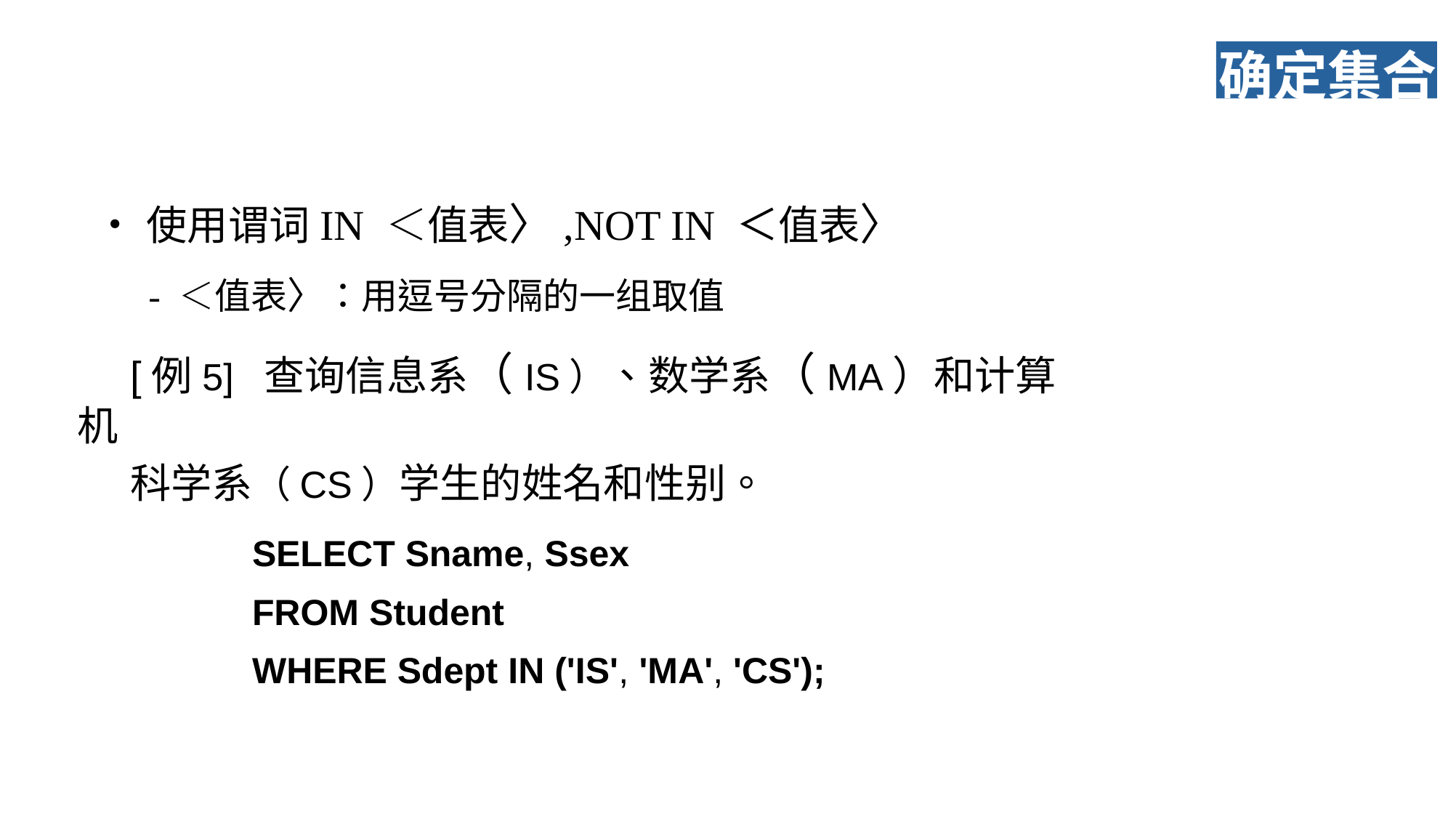

确定集合
•使用谓词IN ＜值表〉,NOT IN ＜值表〉
- ＜值表〉：用逗号分隔的一组取值
[例5]  查询信息系（IS）、数学系（MA）和计算机
科学系（CS）学生的姓名和性别。
SELECT Sname, Ssex
FROM Student
WHERE Sdept IN ('IS', 'MA', 'CS');